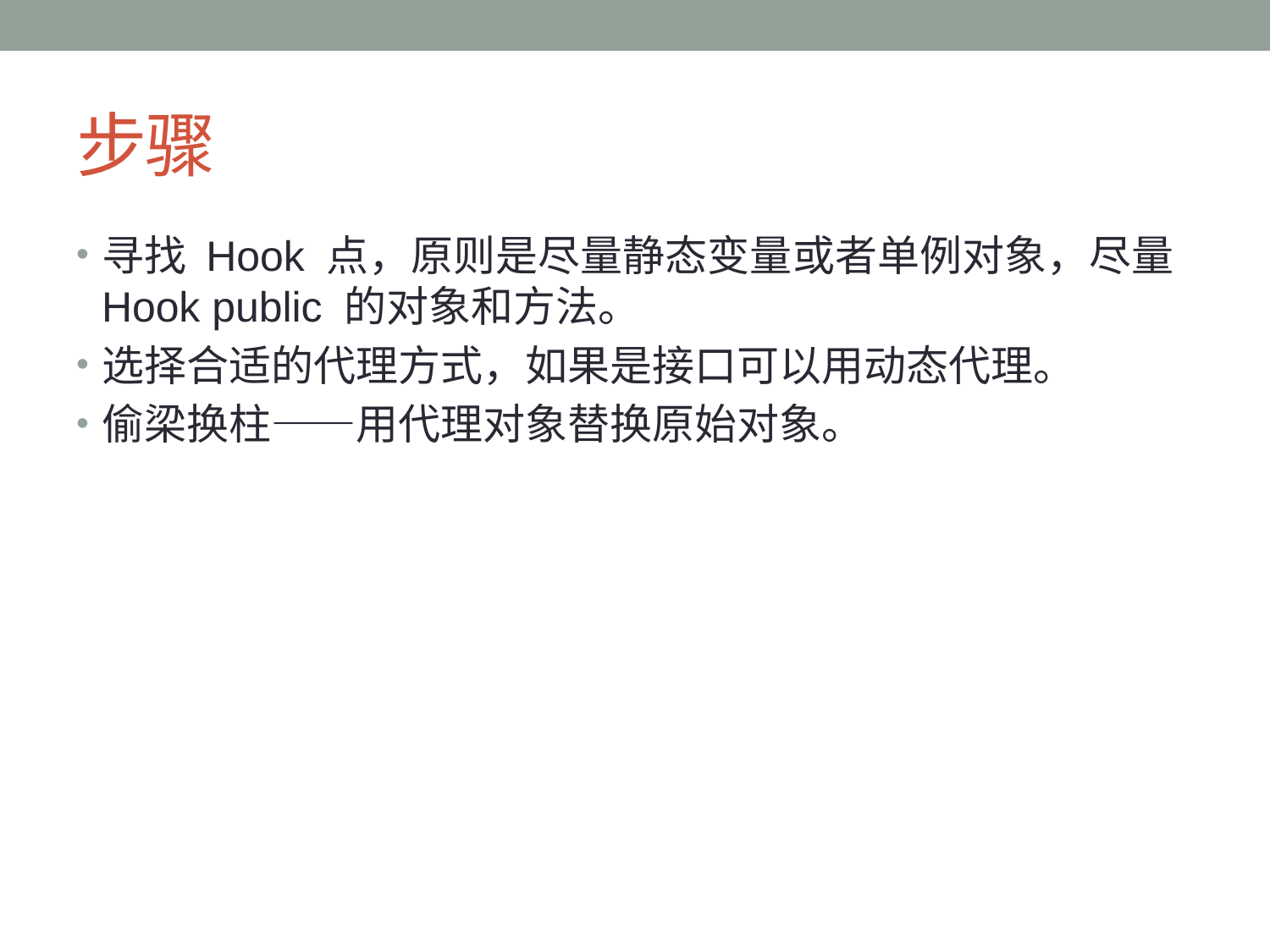

# 步骤
寻找 Hook 点，原则是尽量静态变量或者单例对象，尽量 Hook public 的对象和方法。
选择合适的代理方式，如果是接口可以用动态代理。
偷梁换柱——用代理对象替换原始对象。